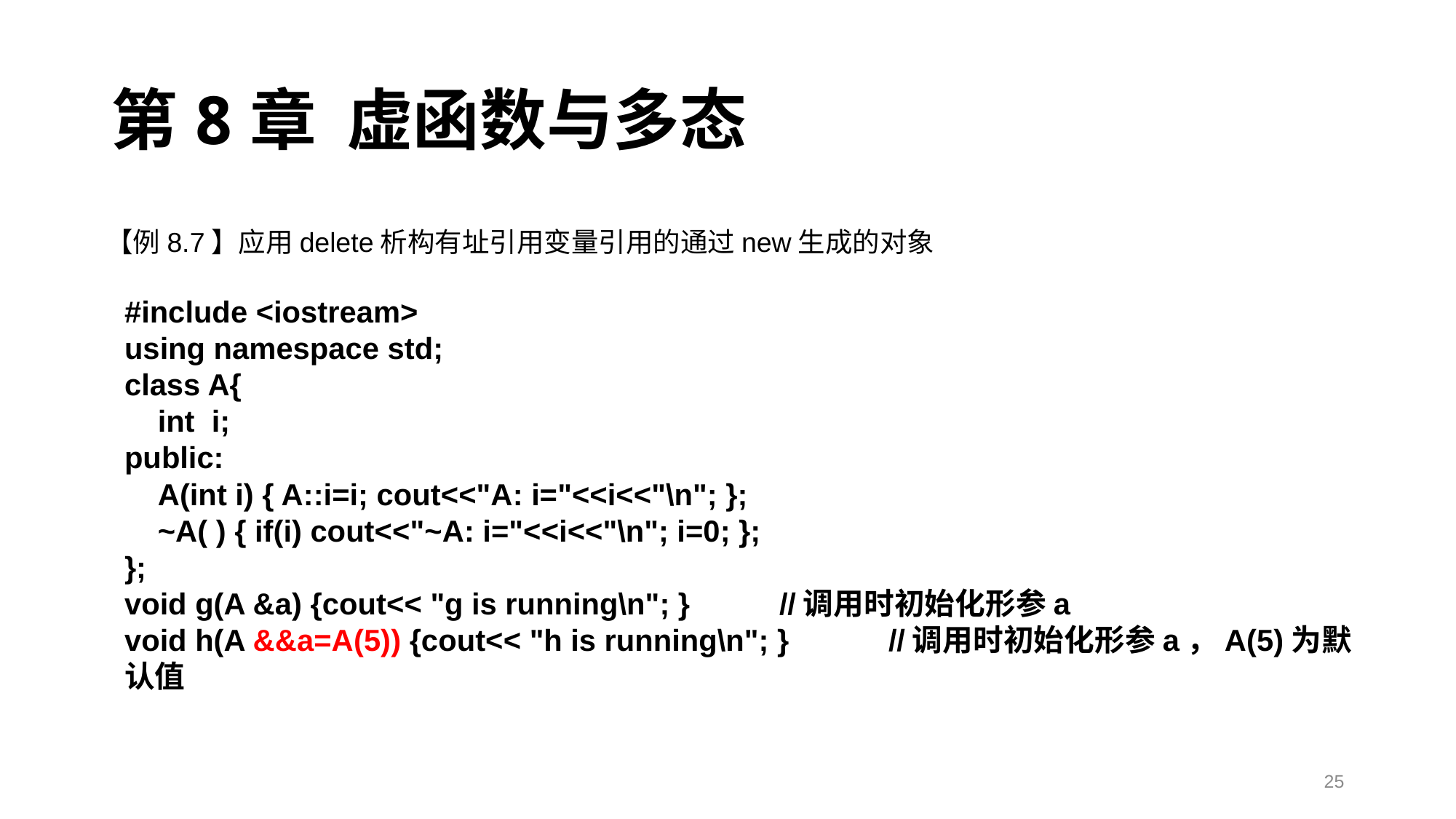

# 第8章  虚函数与多态
【例8.7】应用delete析构有址引用变量引用的通过new生成的对象
#include <iostream>
using namespace std;
class A{
    int  i;
public:
    A(int i) { A::i=i; cout<<"A: i="<<i<<"\n"; };
    ~A( ) { if(i) cout<<"~A: i="<<i<<"\n"; i=0; };
};
void g(A &a) {cout<< "g is running\n"; }	//调用时初始化形参a
void h(A &&a=A(5)) {cout<< "h is running\n"; }	//调用时初始化形参a，A(5)为默认值
25